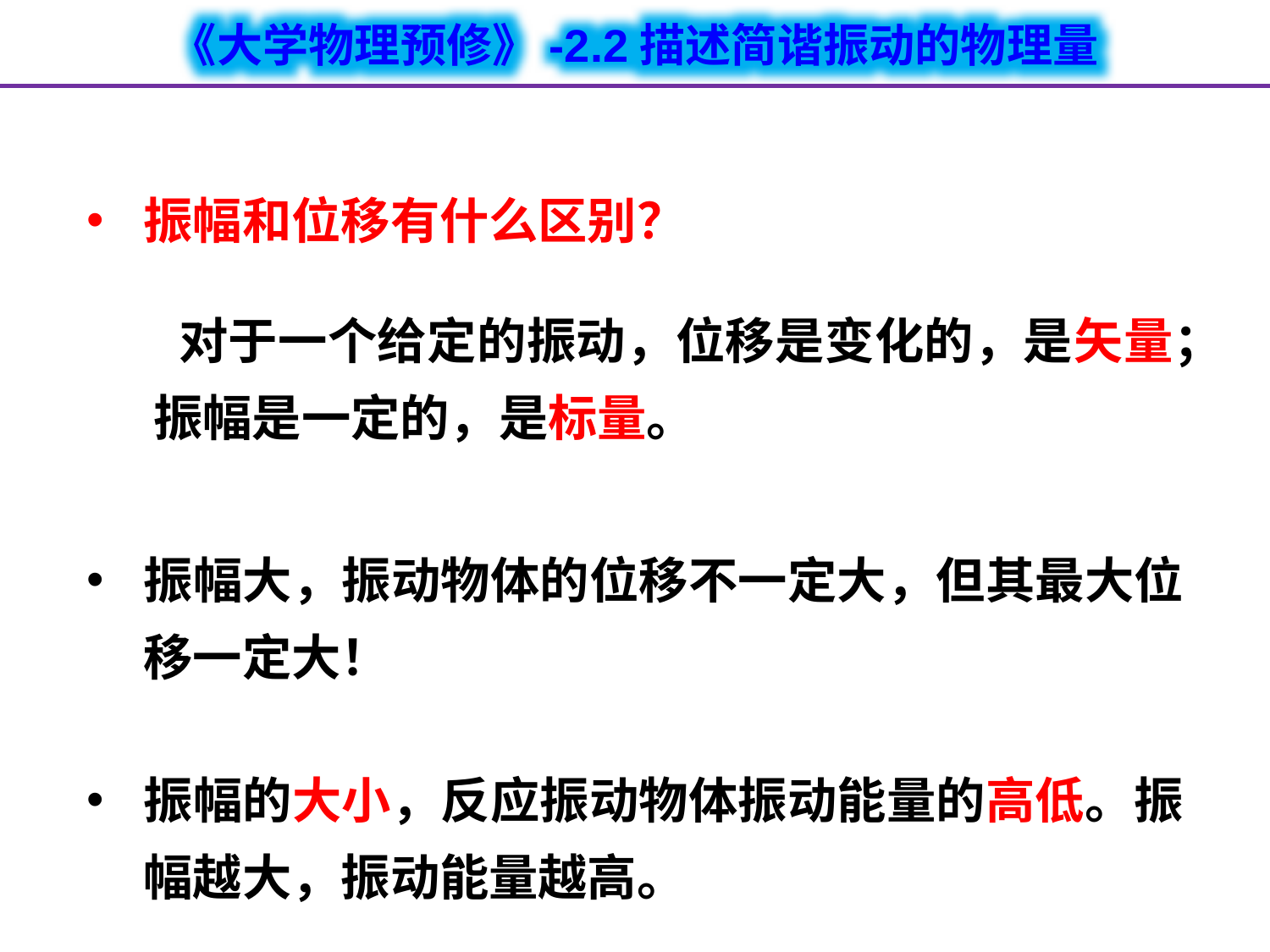

振幅和位移有什么区别？
      对于一个给定的振动，位移是变化的，是矢量；振幅是一定的，是标量。
振幅大，振动物体的位移不一定大，但其最大位移一定大！
振幅的大小，反应振动物体振动能量的高低。振幅越大，振动能量越高。